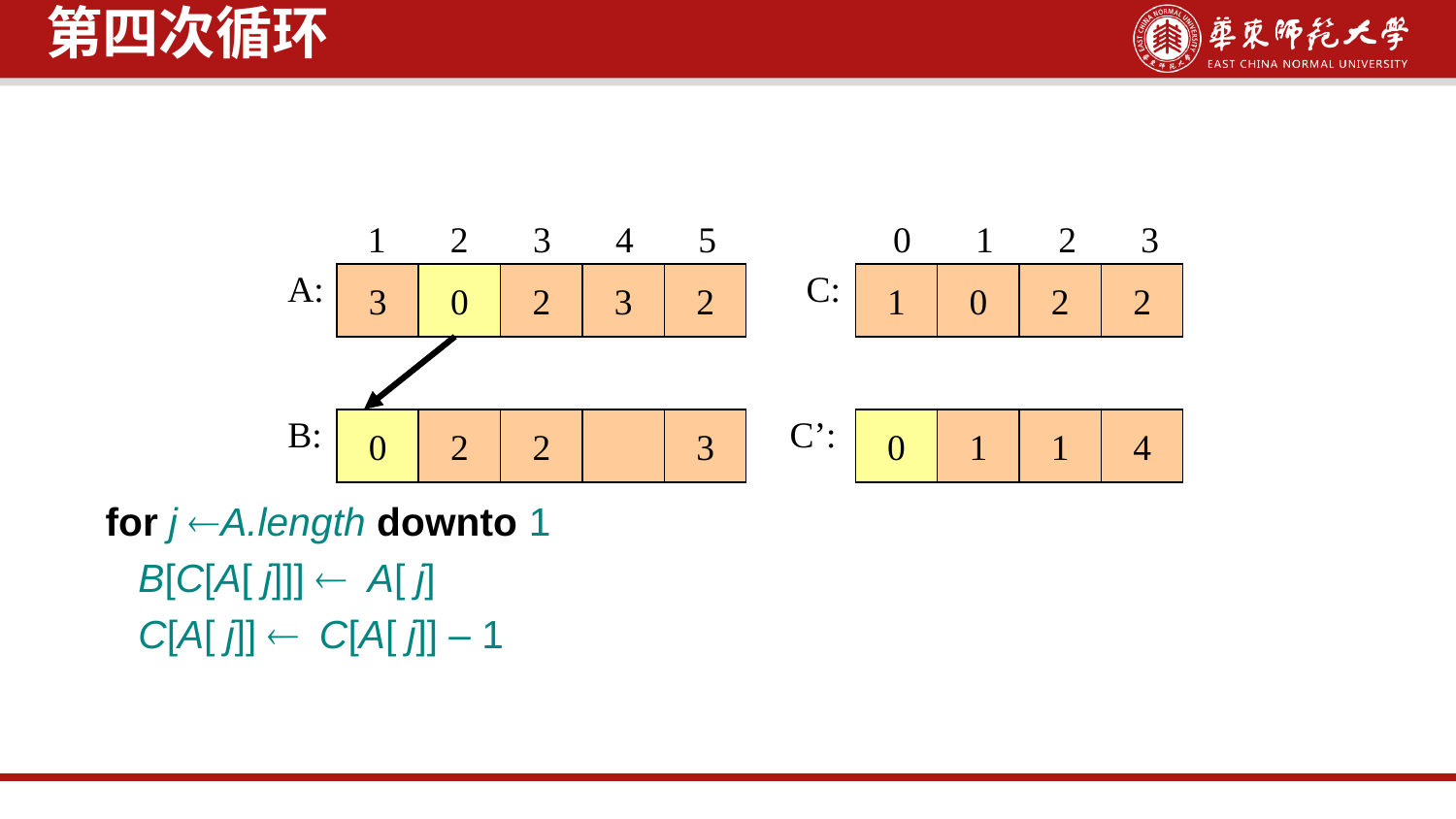

第四次循环

for j ←A.length downto 1
   B[C[A[ j]]] ← A[ j]
   C[A[ j]] ← C[A[ j]] – 1
  1       2       3       4       5
  0       1       2       3
A:
C:
3
0
2
3
2
1
0
2
2

B:
C’:
0
2
2

3
0
1
1
4